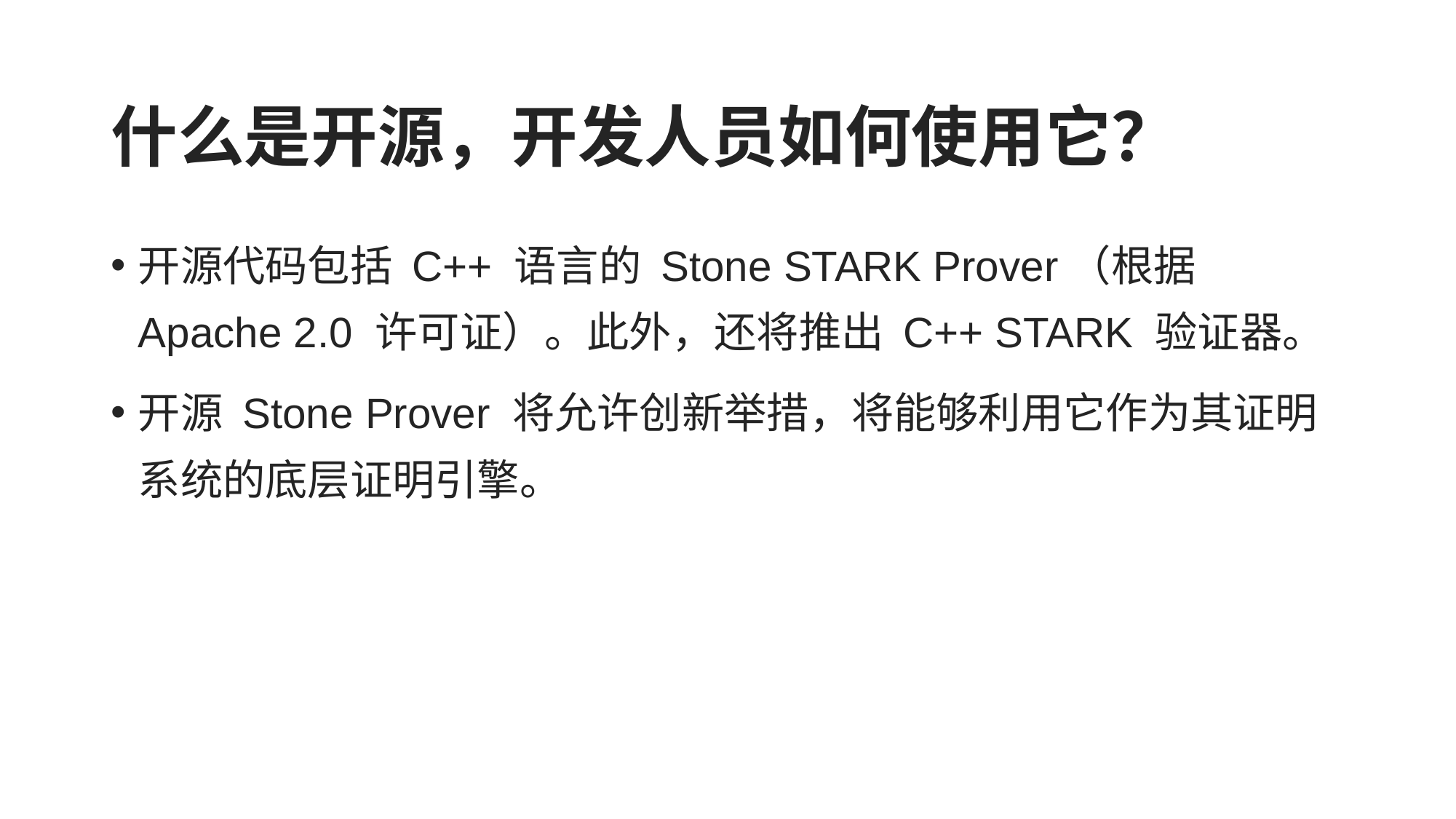

# 什么是开源，开发人员如何使用它？
开源代码包括 C++ 语言的 Stone STARK Prover（根据 Apache 2.0 许可证）。此外，还将推出 C++ STARK 验证器。
开源 Stone Prover 将允许创新举措，将能够利用它作为其证明系统的底层证明引擎。